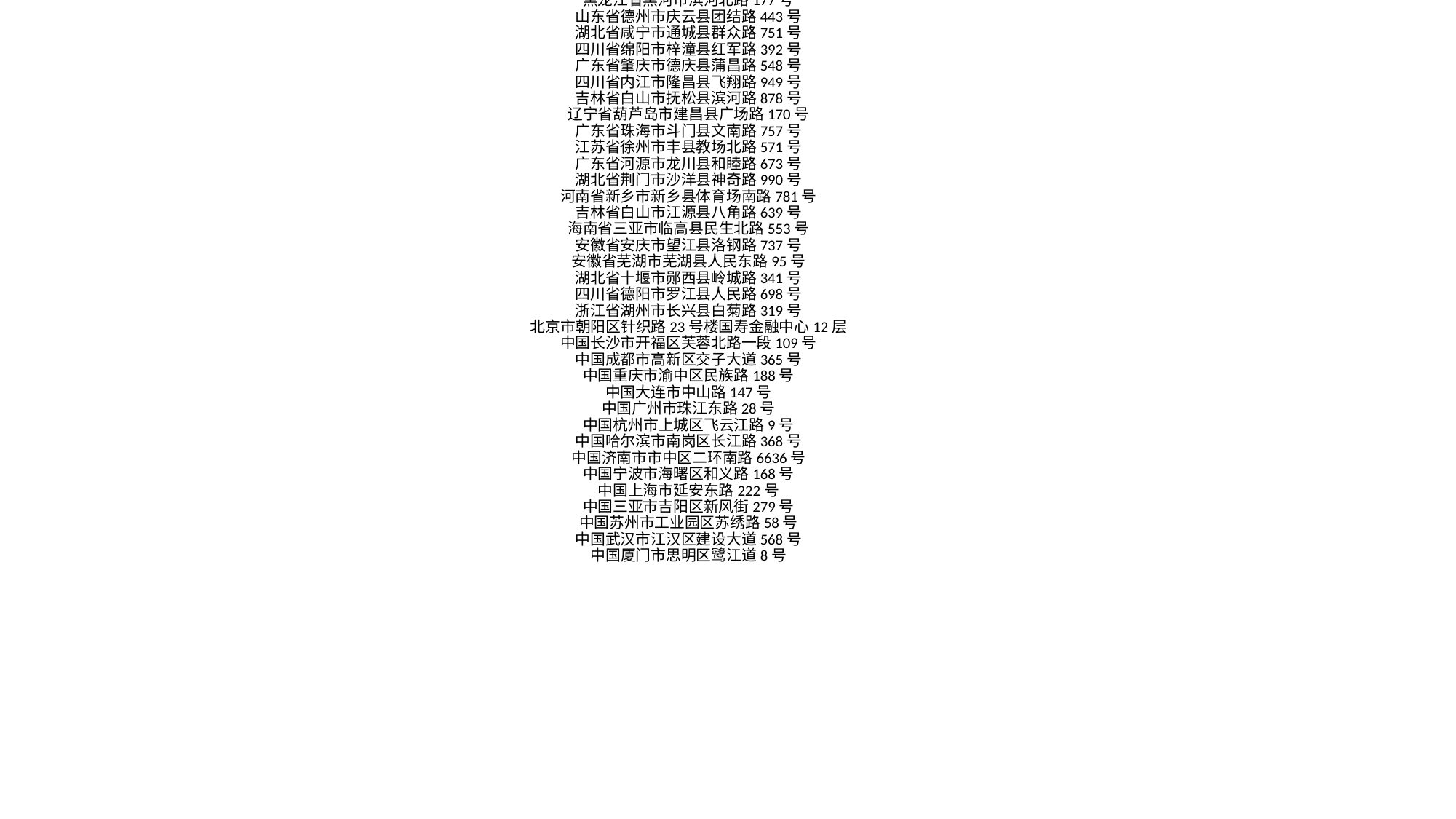

# 黑龙江省黑河市滨河北路177号 山东省德州市庆云县团结路443号 湖北省咸宁市通城县群众路751号 四川省绵阳市梓潼县红军路392号 广东省肇庆市德庆县蒲昌路548号 四川省内江市隆昌县飞翔路949号 吉林省白山市抚松县滨河路878号 辽宁省葫芦岛市建昌县广场路170号 广东省珠海市斗门县文南路757号 江苏省徐州市丰县教场北路571号 广东省河源市龙川县和睦路673号 湖北省荆门市沙洋县神奇路990号 河南省新乡市新乡县体育场南路781号 吉林省白山市江源县八角路639号 海南省三亚市临高县民生北路553号 安徽省安庆市望江县洛钢路737号 安徽省芜湖市芜湖县人民东路95号 湖北省十堰市郧西县岭城路341号 四川省德阳市罗江县人民路698号 浙江省湖州市长兴县白菊路319号 北京市朝阳区针织路23号楼国寿金融中心12层 中国长沙市开福区芙蓉北路一段109号 中国成都市高新区交子大道365号 中国重庆市渝中区民族路188号 中国大连市中山路147号 中国广州市珠江东路28号 中国杭州市上城区飞云江路9号 中国哈尔滨市南岗区长江路368号 中国济南市市中区二环南路6636号 中国宁波市海曙区和义路168号 中国上海市延安东路222号 中国三亚市吉阳区新风街279号 中国苏州市工业园区苏绣路58号 中国武汉市江汉区建设大道568号 中国厦门市思明区鹭江道8号